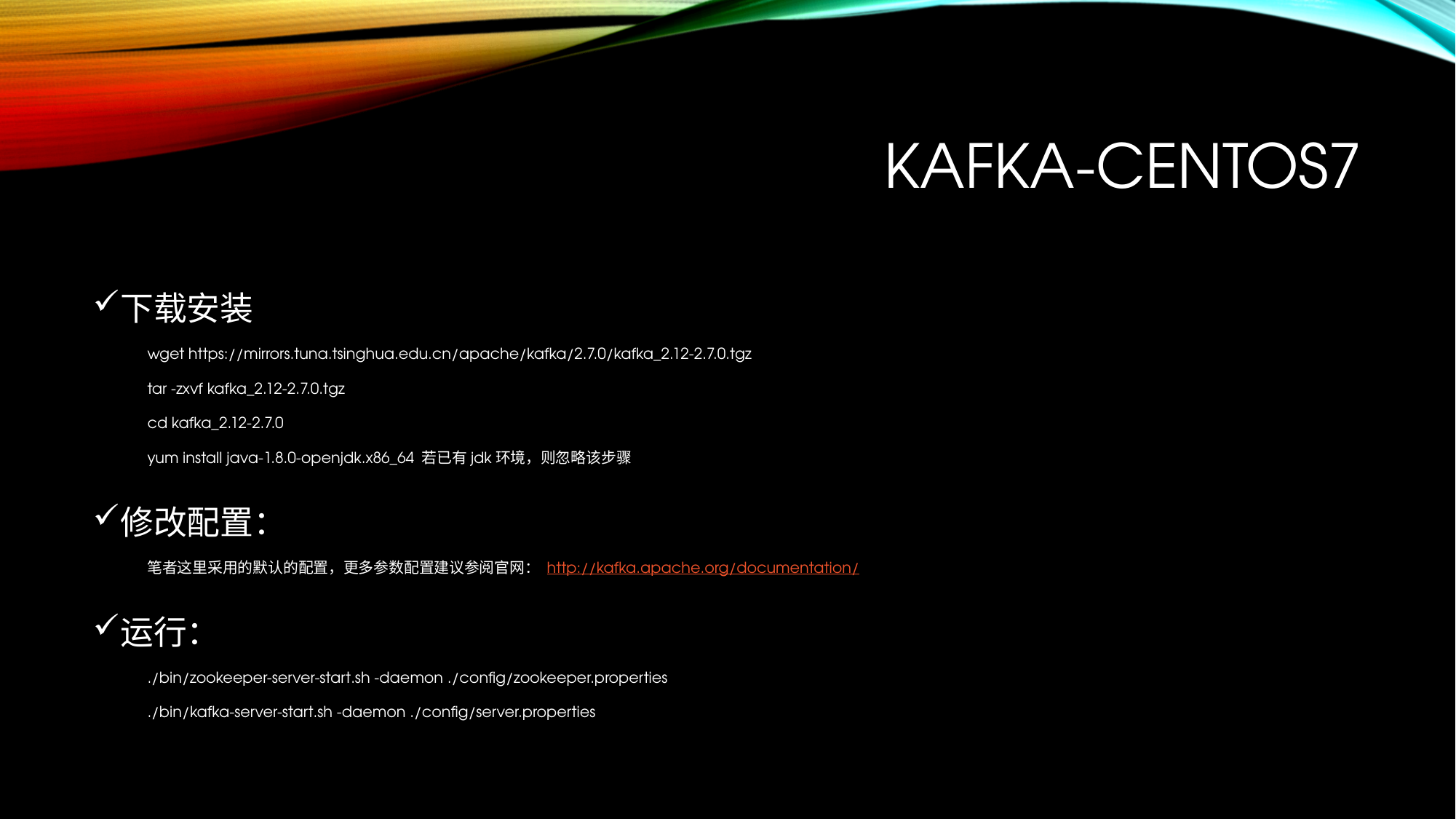

# Kafka-centos7
下载安装
wget https://mirrors.tuna.tsinghua.edu.cn/apache/kafka/2.7.0/kafka_2.12-2.7.0.tgz
tar -zxvf kafka_2.12-2.7.0.tgz
cd kafka_2.12-2.7.0
yum install java-1.8.0-openjdk.x86_64 若已有jdk环境，则忽略该步骤
修改配置：
笔者这里采用的默认的配置，更多参数配置建议参阅官网： http://kafka.apache.org/documentation/
运行：
./bin/zookeeper-server-start.sh -daemon ./config/zookeeper.properties
./bin/kafka-server-start.sh -daemon ./config/server.properties